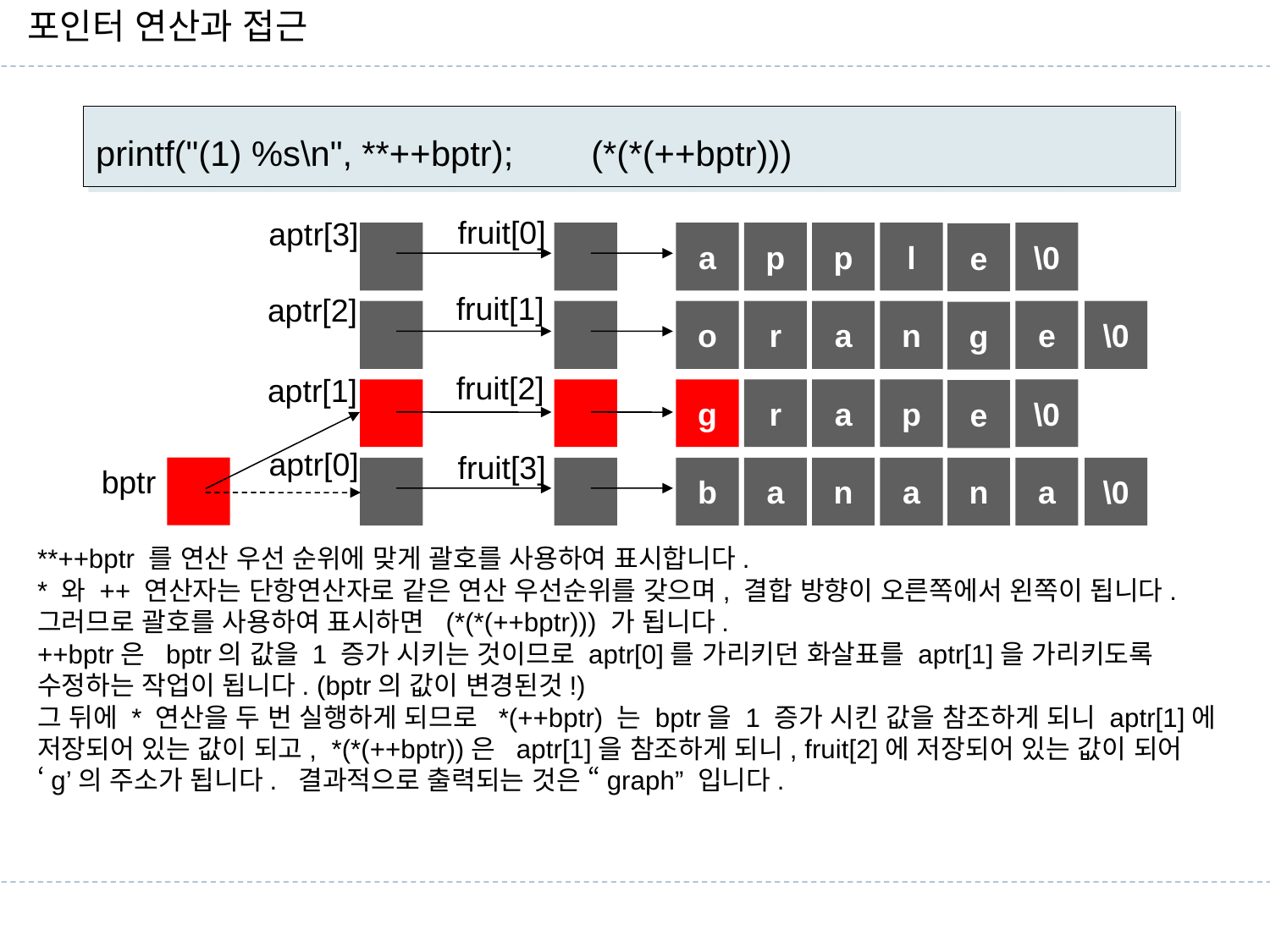

포인터 연산과 접근
printf("(1) %s\n", **++bptr);        (*(*(++bptr)))
fruit[0]
aptr[3]

a
p
p
l
\0
e

fruit[1]
aptr[2]

o
r
a
n
e
\0
g

fruit[2]
aptr[1]

g
r
a
p
\0
e

aptr[0]
fruit[3]
bptr

b
a
n
a
n
a
\0

**++bptr 를 연산 우선 순위에 맞게 괄호를 사용하여 표시합니다.
* 와 ++ 연산자는 단항연산자로 같은 연산 우선순위를 갖으며, 결합 방향이 오른쪽에서 왼쪽이 됩니다.
그러므로 괄호를 사용하여 표시하면  (*(*(++bptr))) 가 됩니다.
++bptr은  bptr의 값을 1 증가 시키는 것이므로 aptr[0]를 가리키던 화살표를 aptr[1]을 가리키도록 수정하는 작업이 됩니다. (bptr의 값이 변경된것!)
그 뒤에 * 연산을 두 번 실행하게 되므로  *(++bptr) 는 bptr을 1 증가 시킨 값을 참조하게 되니 aptr[1]에 저장되어 있는 값이 되고,  *(*(++bptr))은  aptr[1]을 참조하게 되니, fruit[2]에 저장되어 있는 값이 되어 ‘g’의 주소가 됩니다.  결과적으로 출력되는 것은 “graph” 입니다.